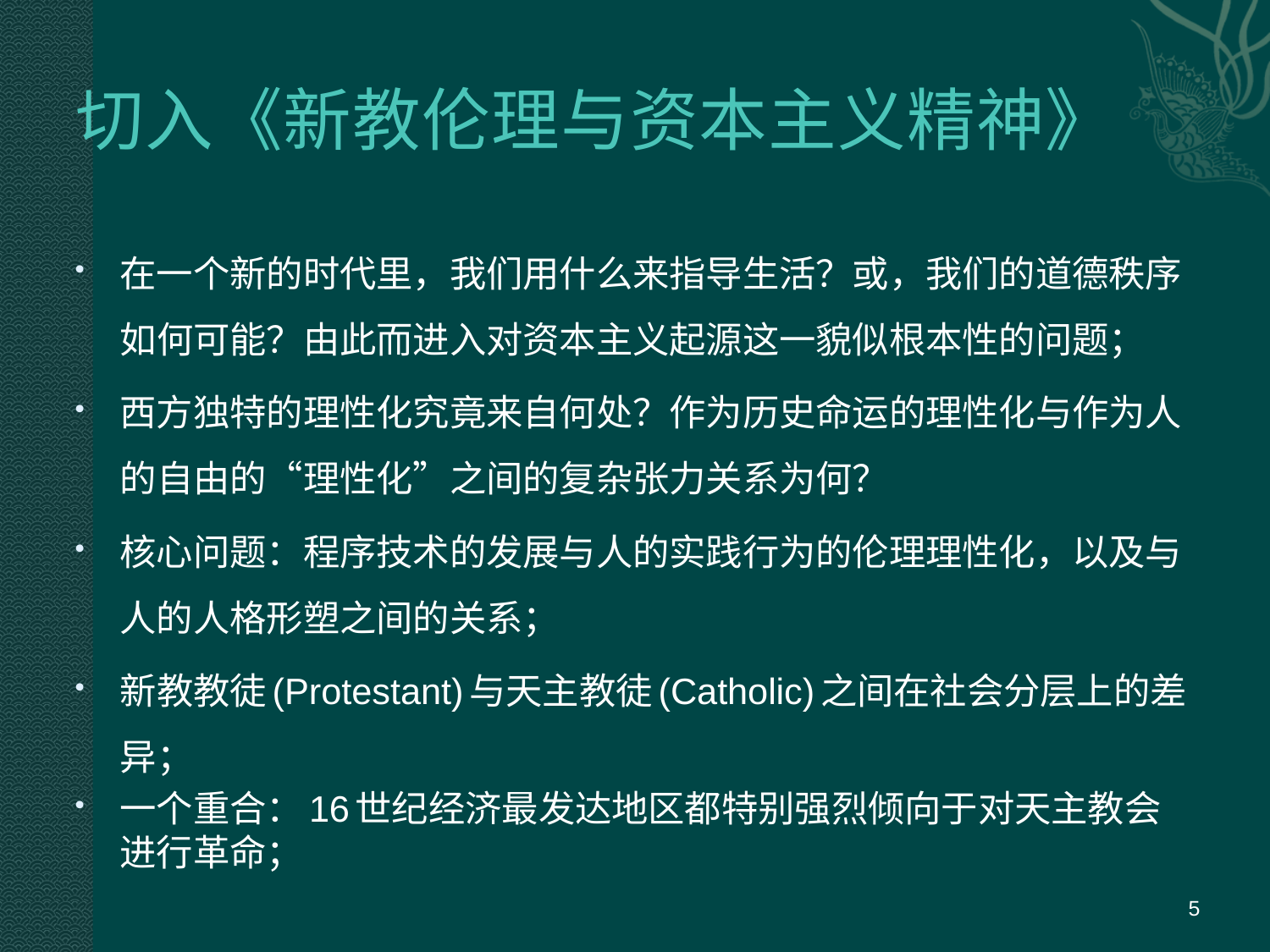

# 切入《新教伦理与资本主义精神》
在一个新的时代里，我们用什么来指导生活？或，我们的道德秩序如何可能？由此而进入对资本主义起源这一貌似根本性的问题；
西方独特的理性化究竟来自何处？作为历史命运的理性化与作为人的自由的“理性化”之间的复杂张力关系为何？
核心问题：程序技术的发展与人的实践行为的伦理理性化，以及与人的人格形塑之间的关系；
新教教徒(Protestant)与天主教徒(Catholic)之间在社会分层上的差异；
一个重合：16世纪经济最发达地区都特别强烈倾向于对天主教会进行革命；

5